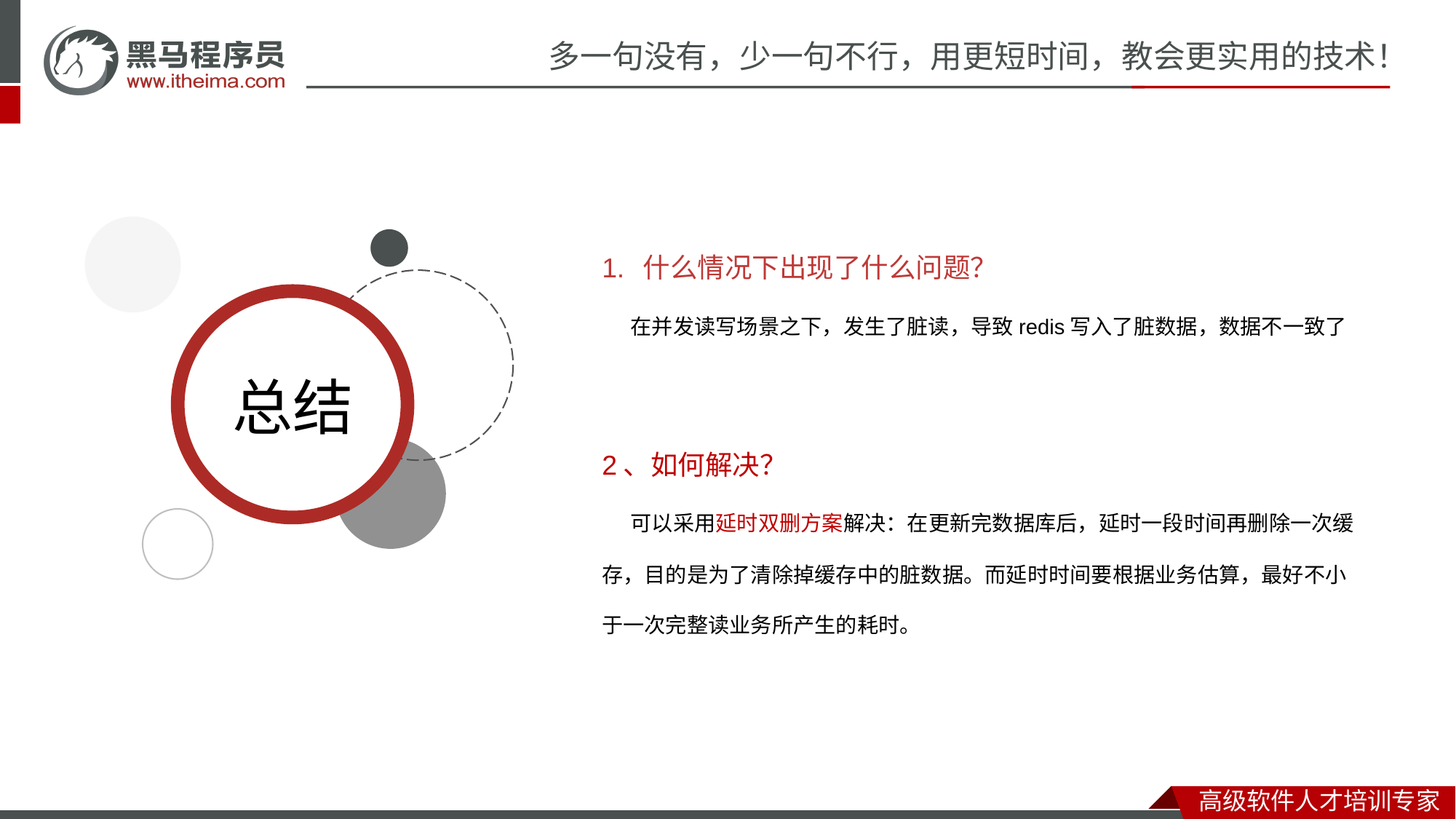

什么情况下出现了什么问题？
     在并发读写场景之下，发生了脏读，导致redis写入了脏数据，数据不一致了

2、如何解决？
     可以采用延时双删方案解决：在更新完数据库后，延时一段时间再删除一次缓存，目的是为了清除掉缓存中的脏数据。而延时时间要根据业务估算，最好不小于一次完整读业务所产生的耗时。